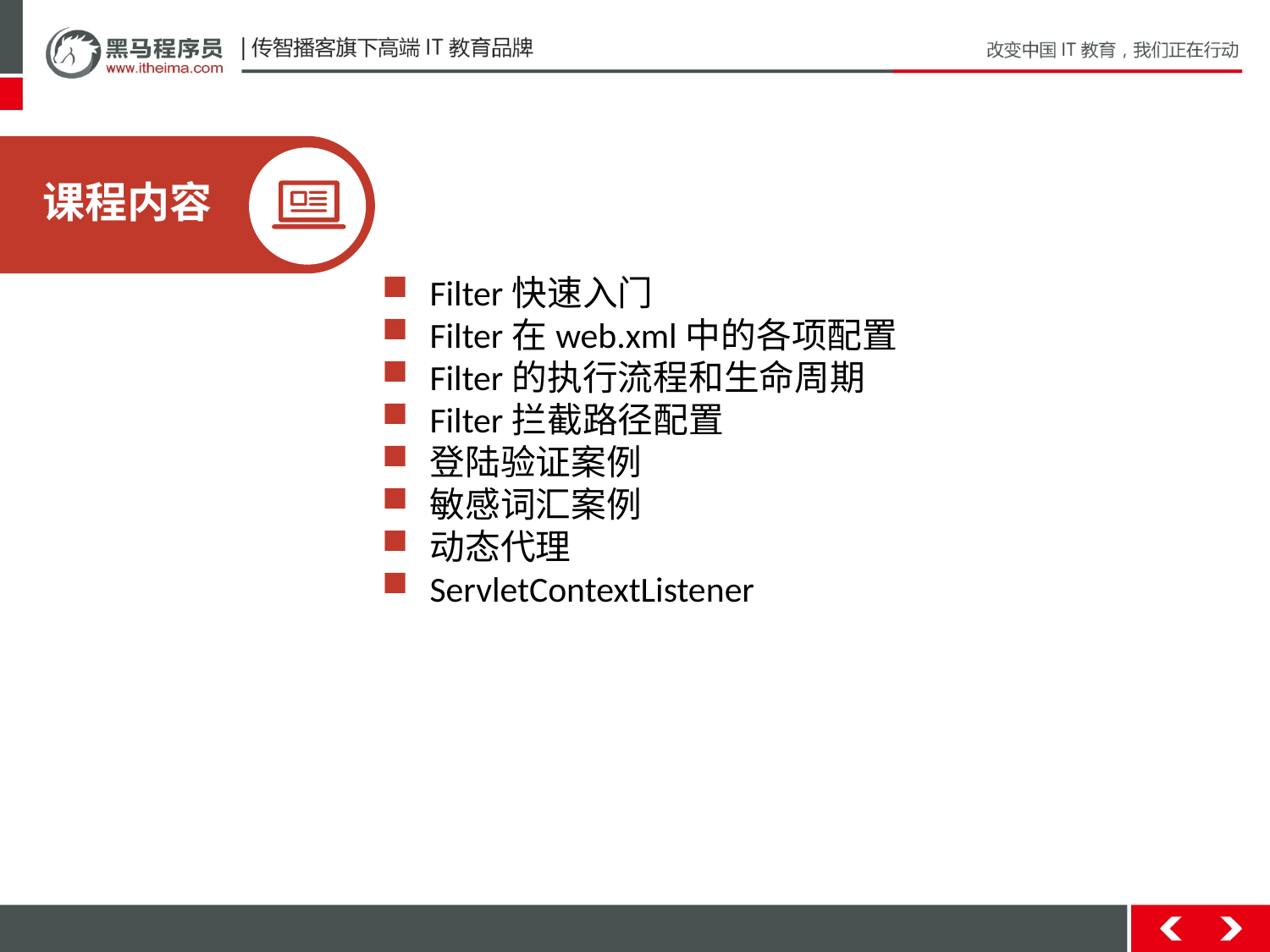

课程内容

Filter快速入门
Filter在web.xml中的各项配置
Filter的执行流程和生命周期
Filter拦截路径配置
登陆验证案例
敏感词汇案例
动态代理
ServletContextListener